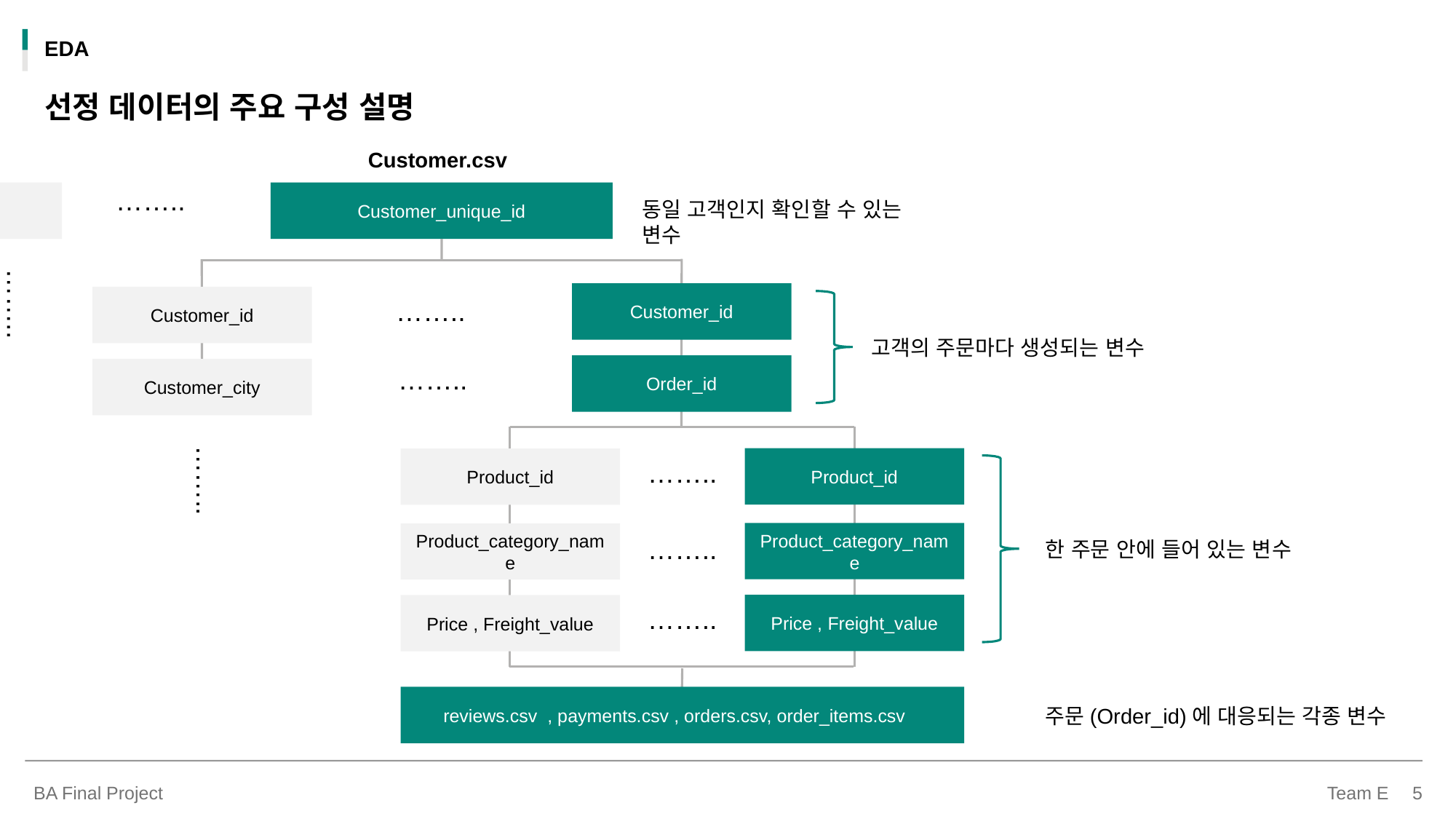

EDA

선정 데이터의 주요 구성 설명
Customer.csv
……..

Customer_unique_id
동일 고객인지 확인할 수 있는 변수
……..
Customer_id
Customer_id
……..

고객의 주문마다 생성되는 변수
Order_id
……..
Customer_city
Product_id
Product_id
……..

……..
Product_category_name
Product_category_name
……..
한 주문 안에 들어 있는 변수
Price , Freight_value
Price , Freight_value
……..
reviews.csv  , payments.csv , orders.csv, order_items.csv
주문(Order_id)에 대응되는 각종 변수
BA Final Project
Team E
5